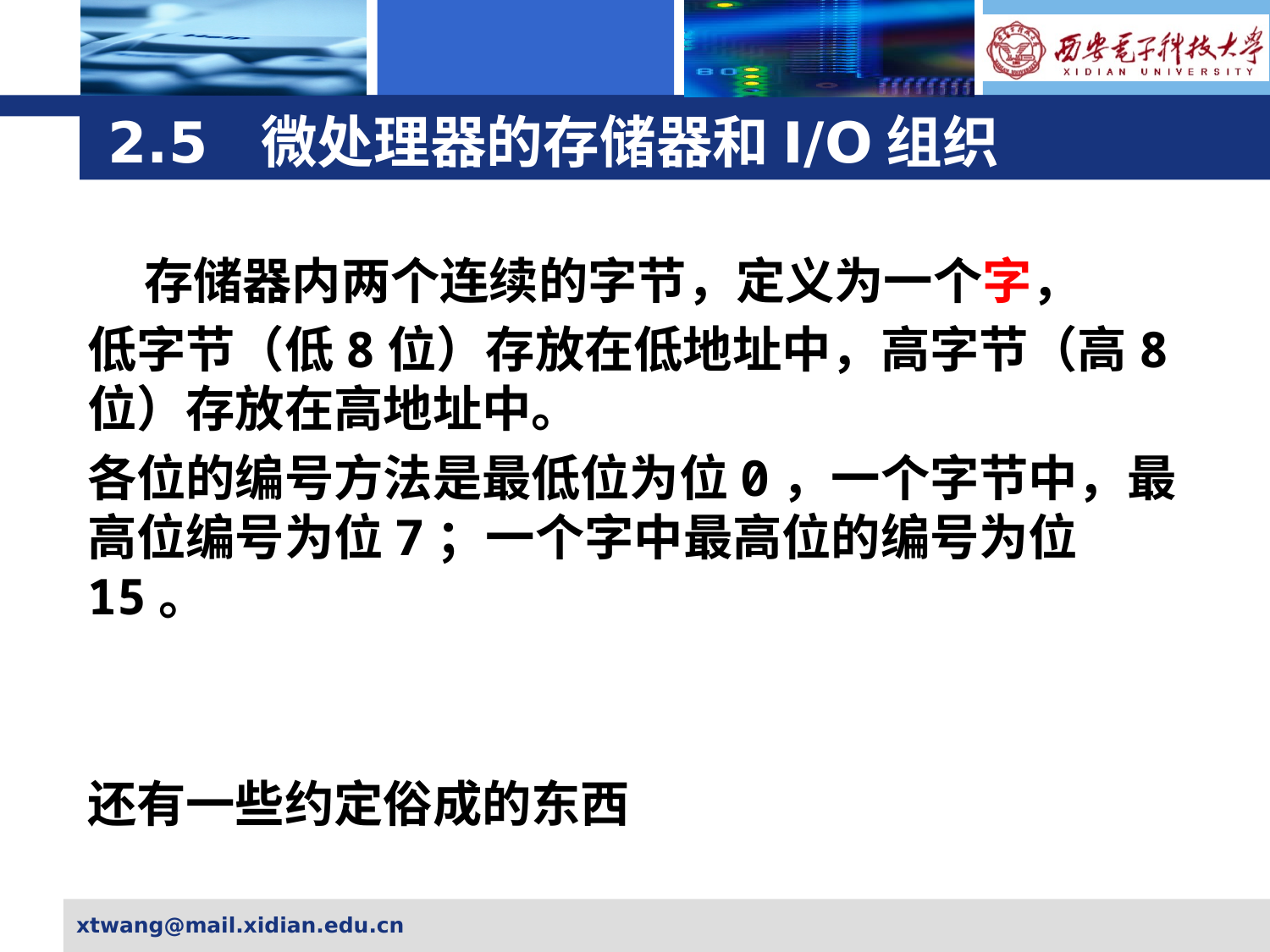

# 2.5  微处理器的存储器和I/O组织
    存储器内两个连续的字节，定义为一个字，
低字节（低8位）存放在低地址中，高字节（高8位）存放在高地址中。
各位的编号方法是最低位为位0，一个字节中，最高位编号为位7；一个字中最高位的编号为位15。

还有一些约定俗成的东西
xtwang@mail.xidian.edu.cn